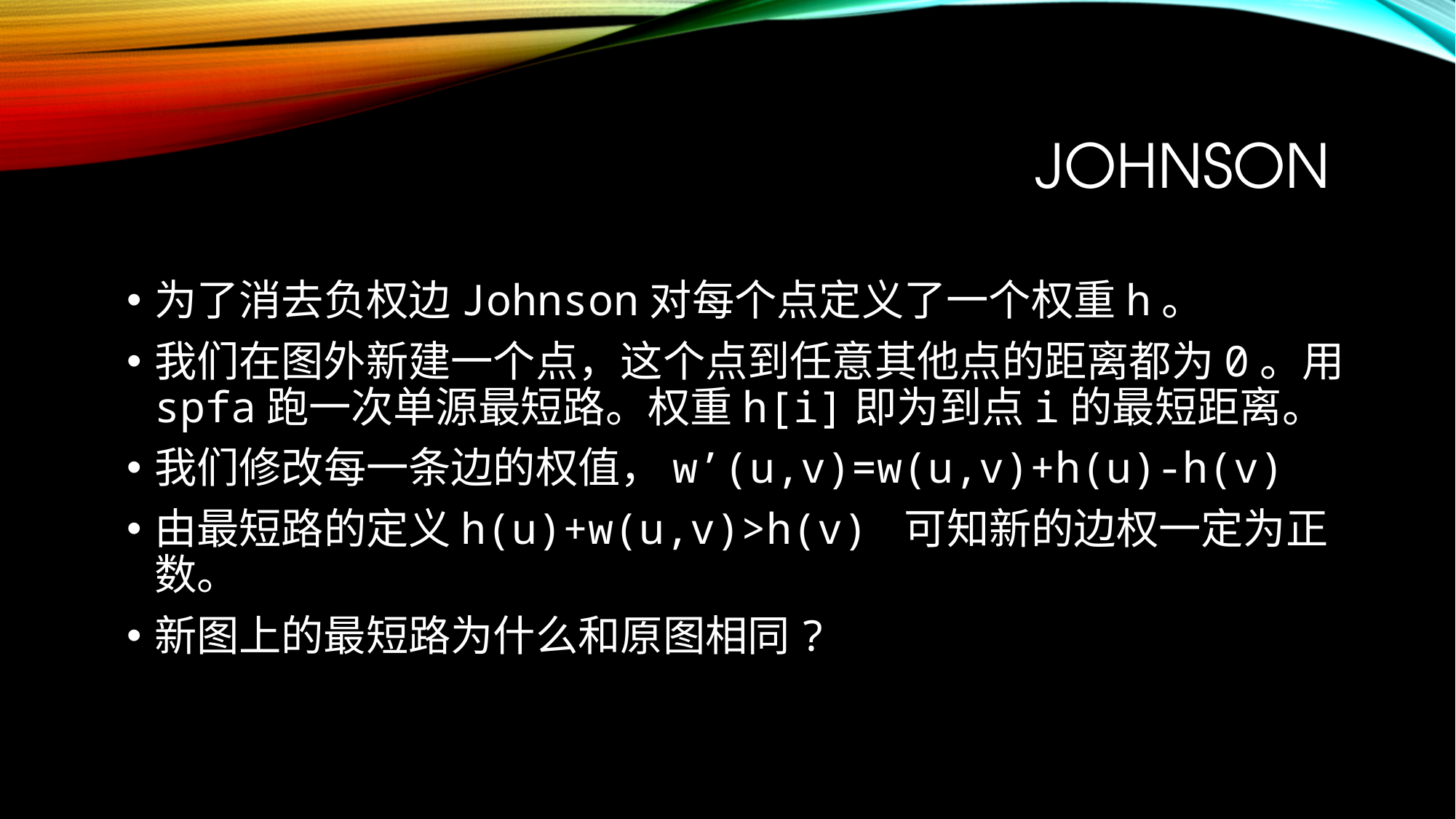

# Johnson

为了消去负权边Johnson对每个点定义了一个权重h。
我们在图外新建一个点，这个点到任意其他点的距离都为0。用spfa跑一次单源最短路。权重h[i]即为到点i的最短距离。
我们修改每一条边的权值，w’(u,v)=w(u,v)+h(u)-h(v)
由最短路的定义h(u)+w(u,v)>h(v) 可知新的边权一定为正数。
新图上的最短路为什么和原图相同?